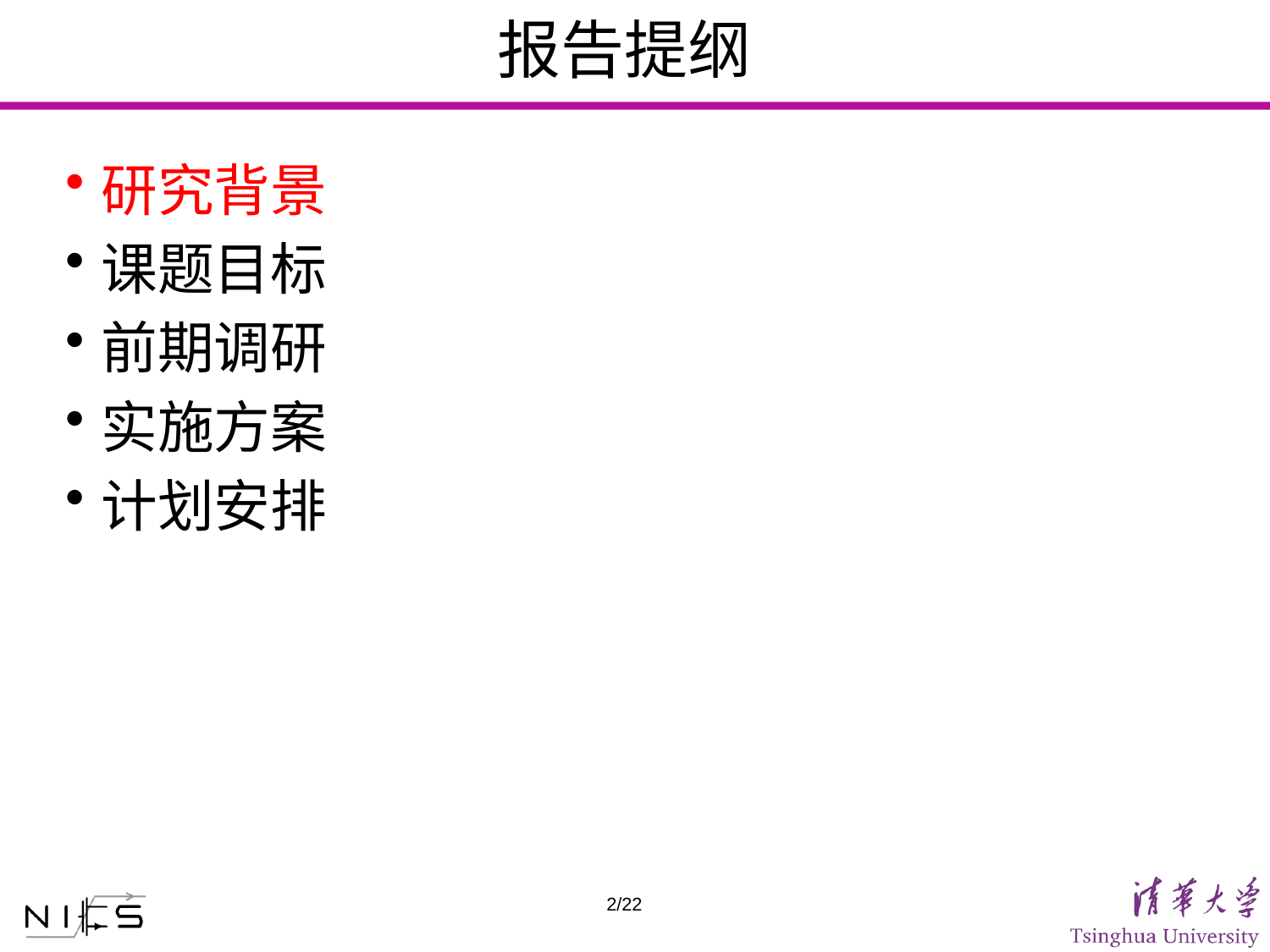

# 报告提纲
研究背景
课题目标
前期调研
实施方案
计划安排
2/22